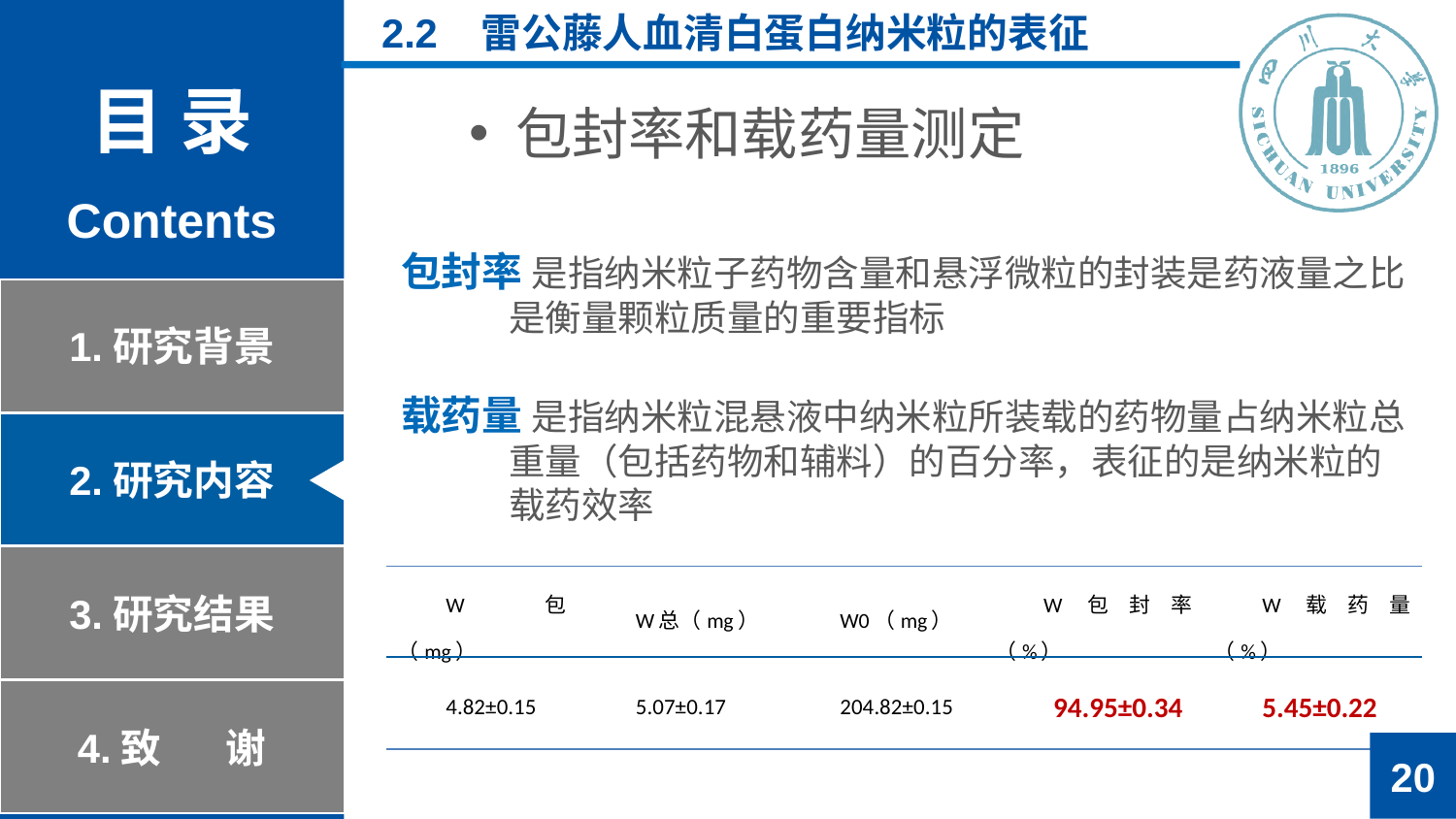

2.2   雷公藤人血清白蛋白纳米粒的表征

 包封率和载药量测定

包封率 是指纳米粒子药物含量和悬浮微粒的封装是药液量之比
            是衡量颗粒质量的重要指标
载药量 是指纳米粒混悬液中纳米粒所装载的药物量占纳米粒总
            重量（包括药物和辅料）的百分率，表征的是纳米粒的
            载药效率
| W包（mg） | W总（mg） | W0（mg） | W包封率（%） | W载药量（%） |
| --- | --- | --- | --- | --- |
| 4.82±0.15 | 5.07±0.17 | 204.82±0.15 | 94.95±0.34 | 5.45±0.22 |
20